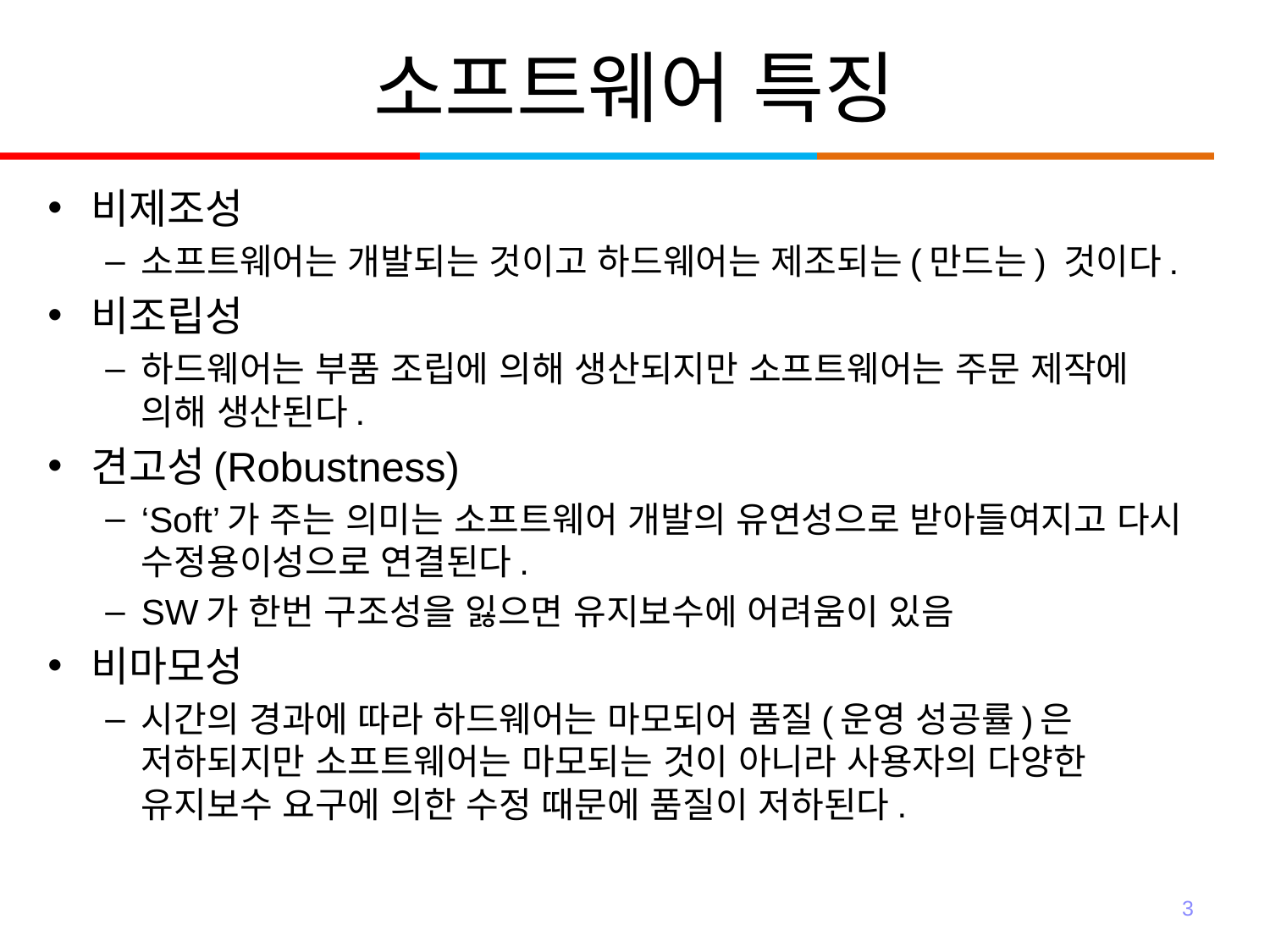

# 소프트웨어 특징
비제조성
소프트웨어는 개발되는 것이고 하드웨어는 제조되는(만드는) 것이다.
비조립성
하드웨어는 부품 조립에 의해 생산되지만 소프트웨어는 주문 제작에 의해 생산된다.
견고성(Robustness)
‘Soft’가 주는 의미는 소프트웨어 개발의 유연성으로 받아들여지고 다시 수정용이성으로 연결된다.
SW가 한번 구조성을 잃으면 유지보수에 어려움이 있음
비마모성
시간의 경과에 따라 하드웨어는 마모되어 품질(운영 성공률)은 저하되지만 소프트웨어는 마모되는 것이 아니라 사용자의 다양한 유지보수 요구에 의한 수정 때문에 품질이 저하된다.

3